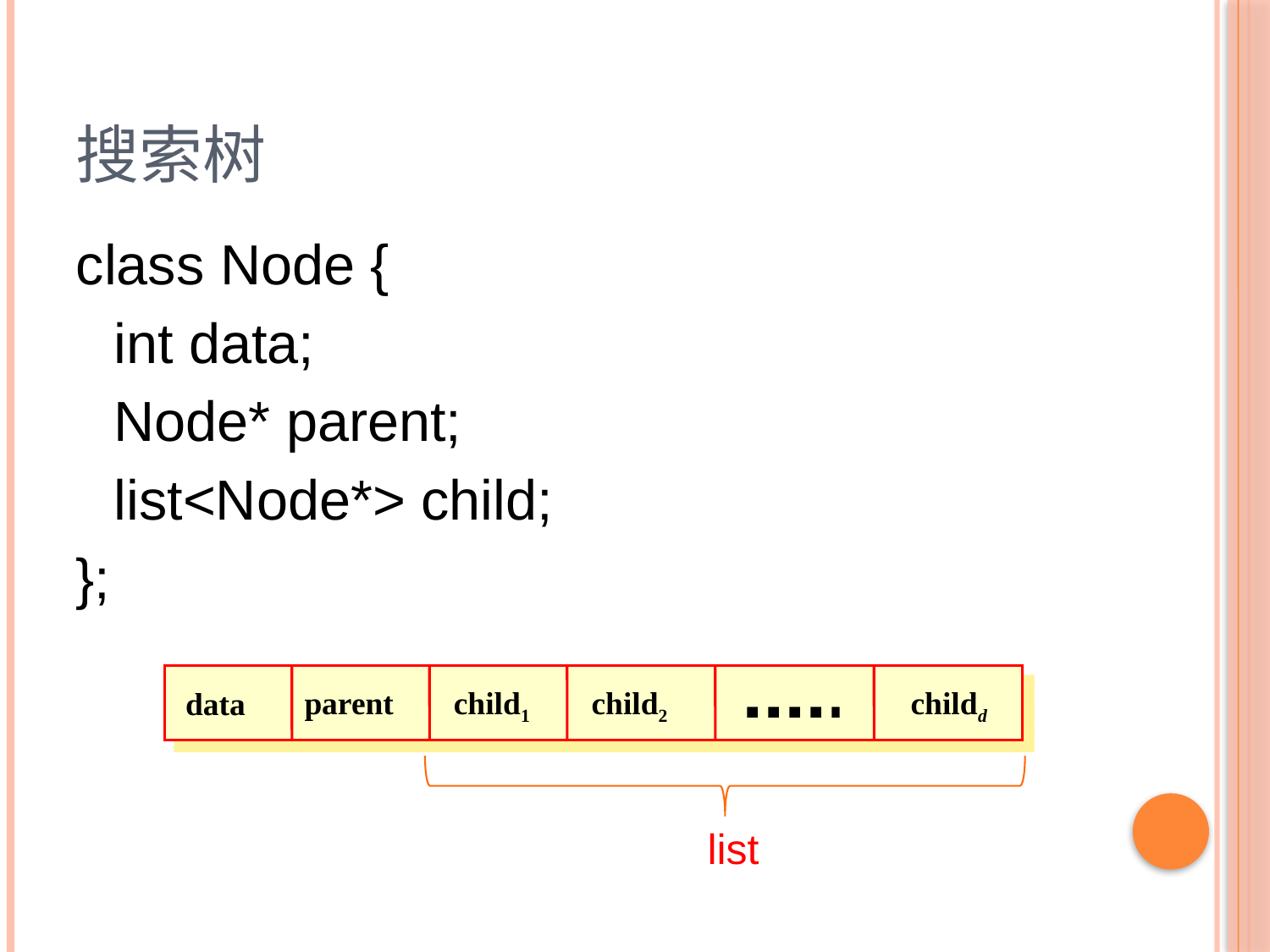

# 搜索树
class Node {
	int data;
	Node* parent;
	list<Node*> child;
};

 data

parent
child1
child2
childd

list